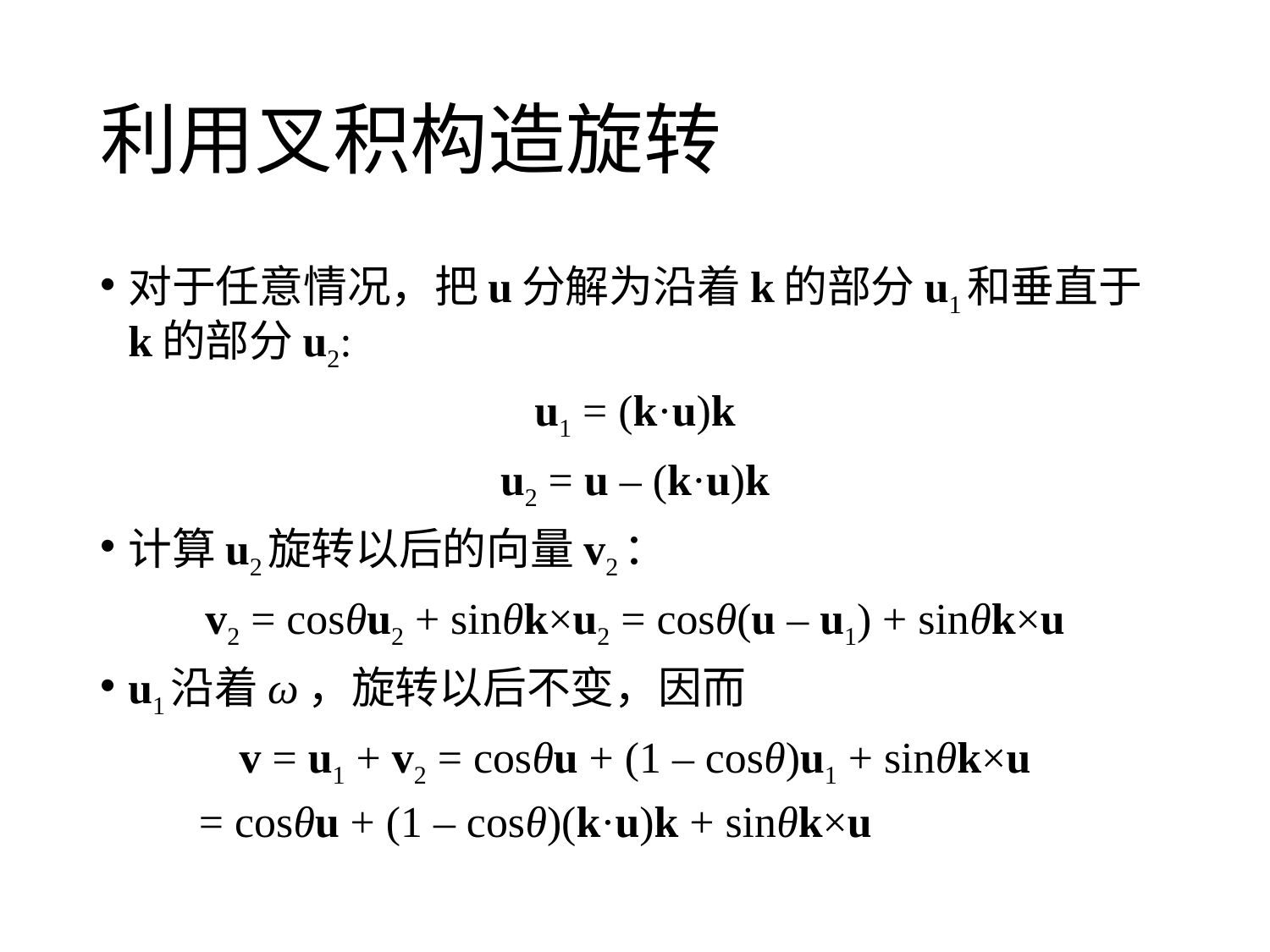

# 利用叉积构造旋转
对于任意情况，把u分解为沿着k的部分u1和垂直于k的部分u2:
u1 = (k·u)k
u2 = u – (k·u)k
计算u2旋转以后的向量v2：
v2 = cosθu2 + sinθk×u2 = cosθ(u – u1) + sinθk×u
u1沿着ω，旋转以后不变，因而
v = u1 + v2 = cosθu + (1 – cosθ)u1 + sinθk×u
         = cosθu + (1 – cosθ)(k·u)k + sinθk×u